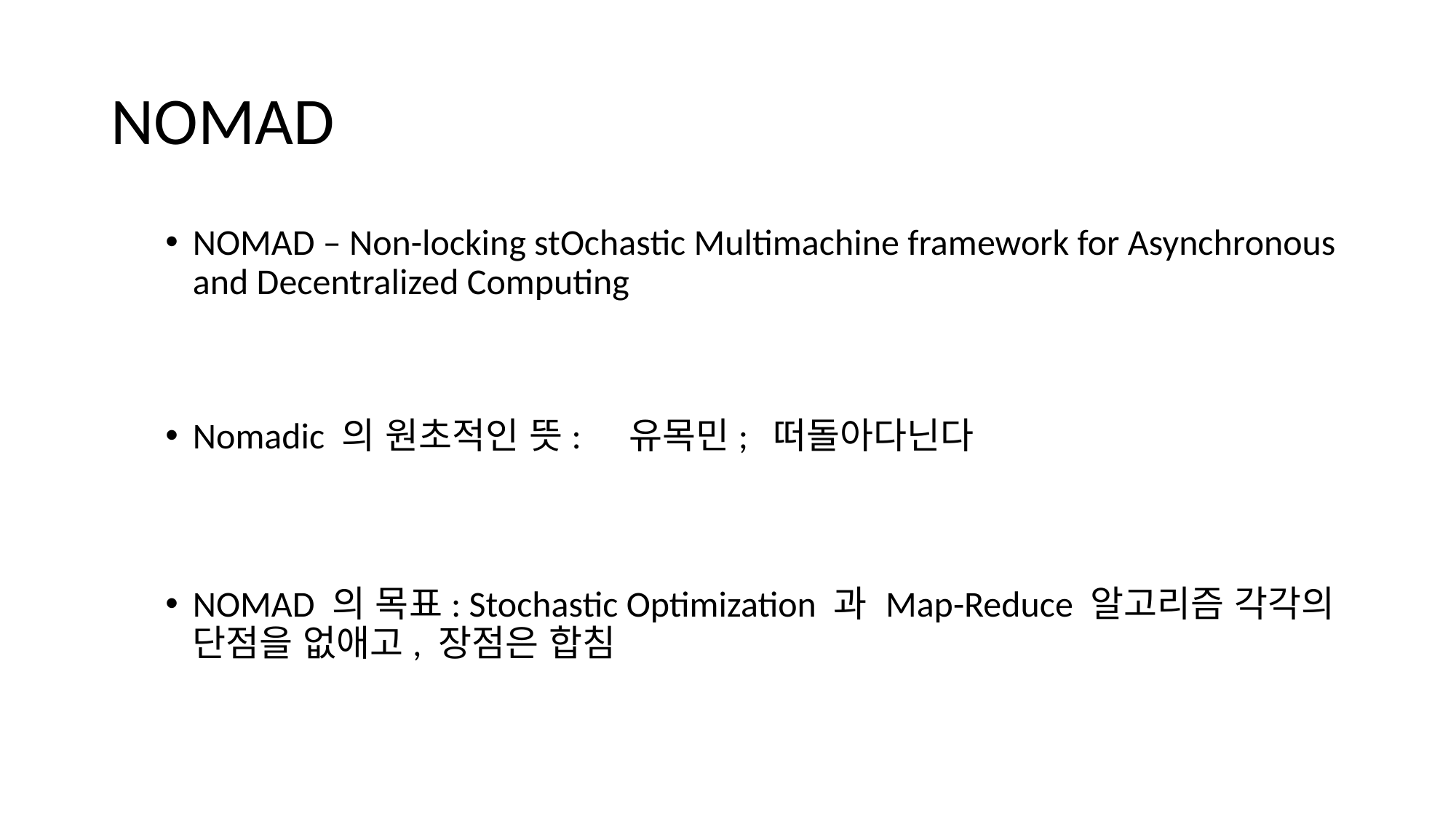

# NOMAD
NOMAD – Non-locking stOchastic Multimachine framework for Asynchronous and Decentralized Computing

Nomadic 의 원초적인 뜻:	유목민;  떠돌아다닌다

NOMAD 의 목표: Stochastic Optimization 과 Map-Reduce 알고리즘 각각의 단점을 없애고, 장점은 합침